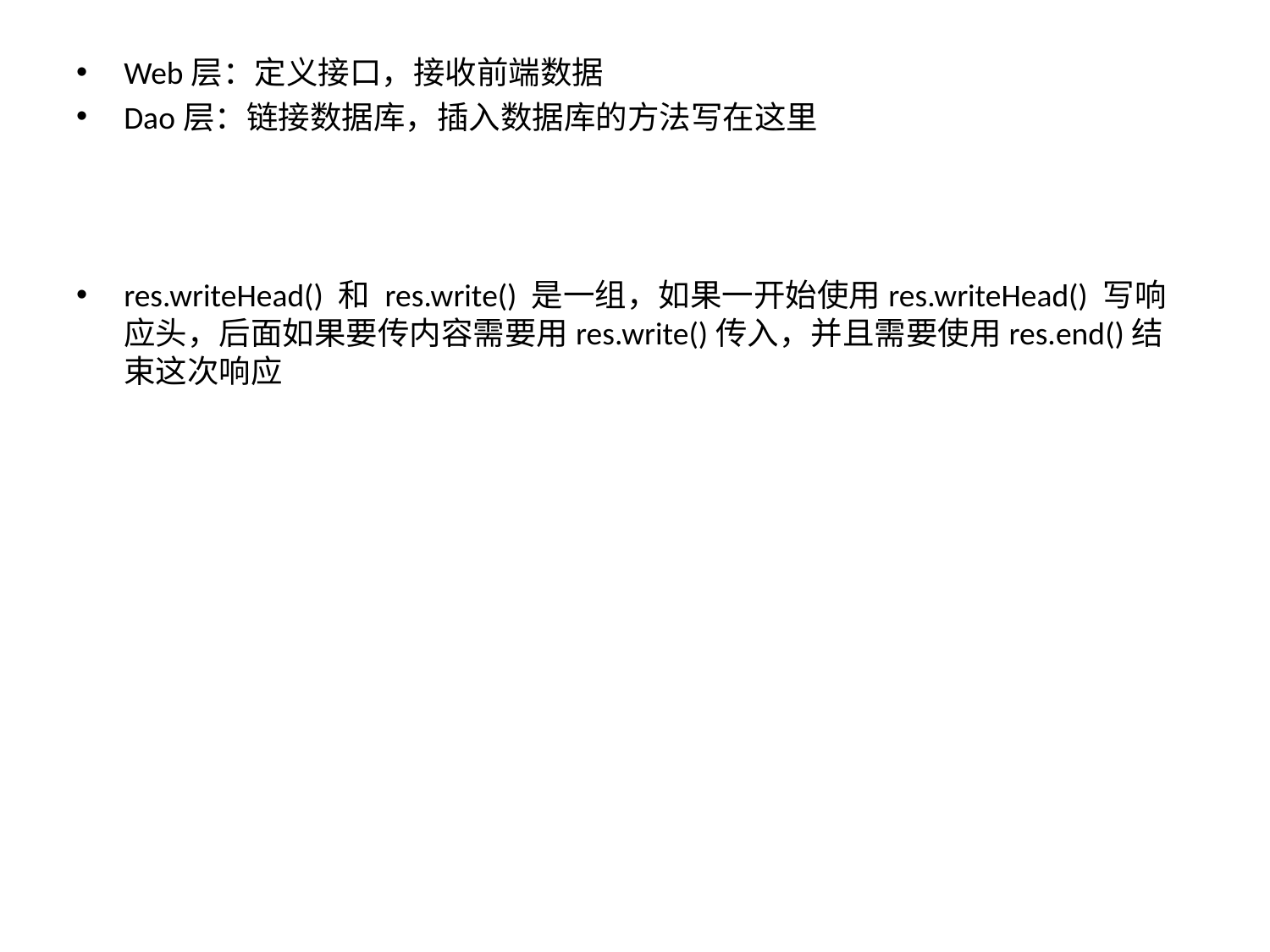

Web层：定义接口，接收前端数据
Dao层：链接数据库，插入数据库的方法写在这里

res.writeHead() 和 res.write() 是一组，如果一开始使用res.writeHead() 写响应头，后面如果要传内容需要用res.write()传入，并且需要使用res.end()结束这次响应